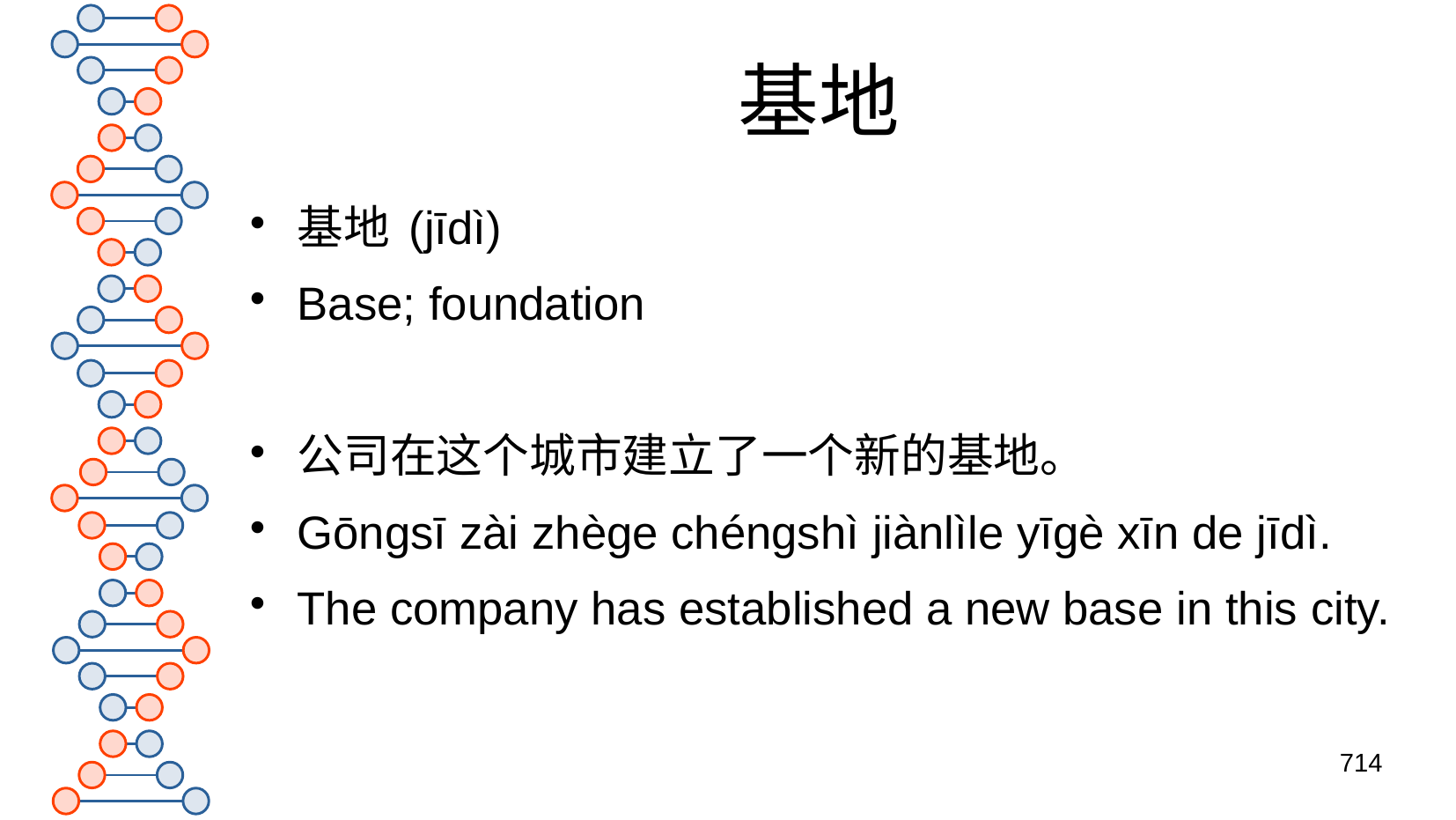

# 基地
基地 (jīdì)
Base; foundation

公司在这个城市建立了一个新的基地。
Gōngsī zài zhège chéngshì jiànlìle yīgè xīn de jīdì.
The company has established a new base in this city.
714